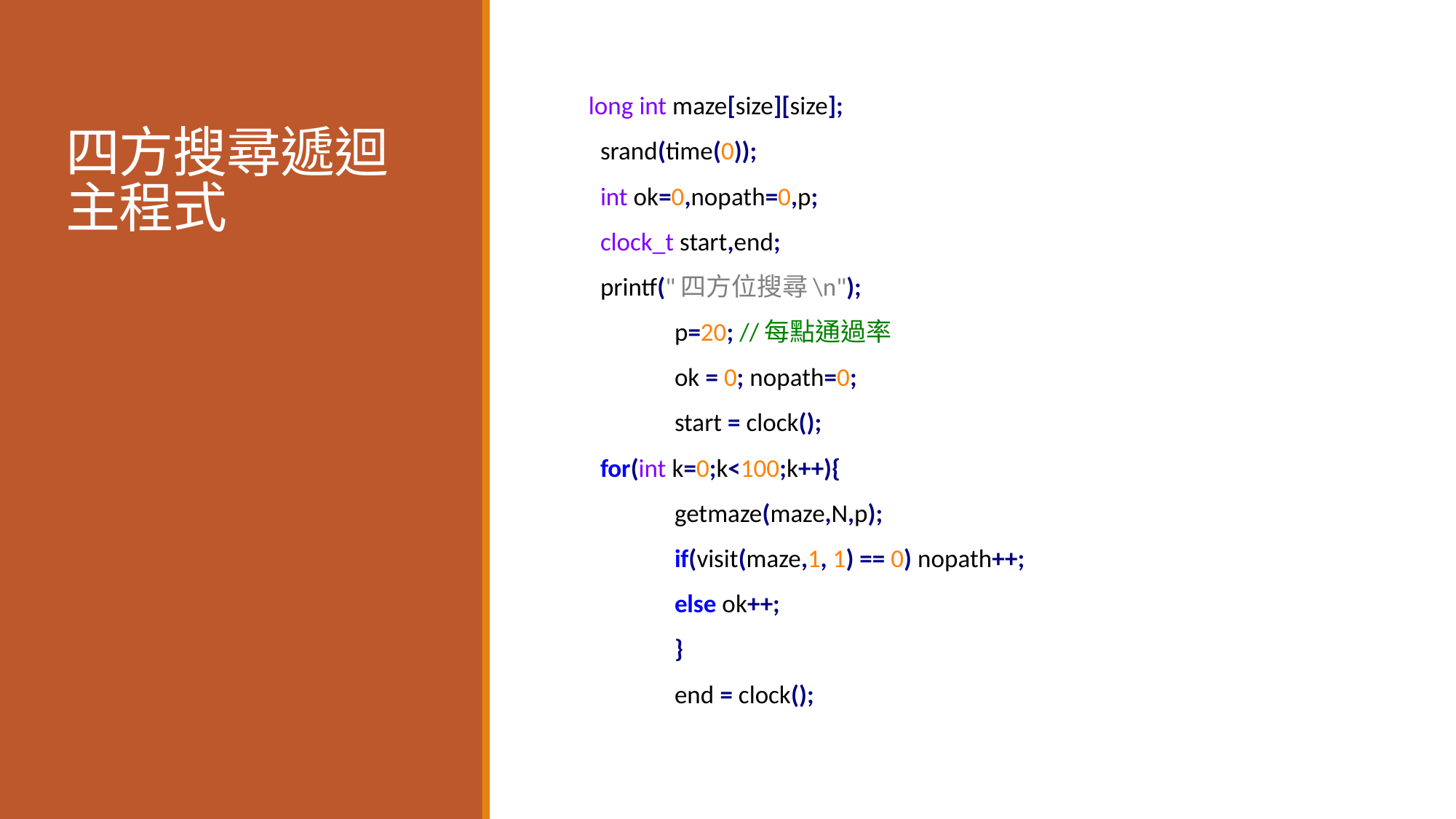

# 四方搜尋遞迴 主程式
 long int maze[size][size];
   srand(time(0));
   int ok=0,nopath=0,p;
   clock_t start,end;
   printf("四方位搜尋\n");
		p=20; //每點通過率
    	ok = 0; nopath=0;
    	start = clock();
   for(int k=0;k<100;k++){
		getmaze(maze,N,p);
 		if(visit(maze,1, 1) == 0) nopath++;
   		else ok++;
	}
		end = clock();